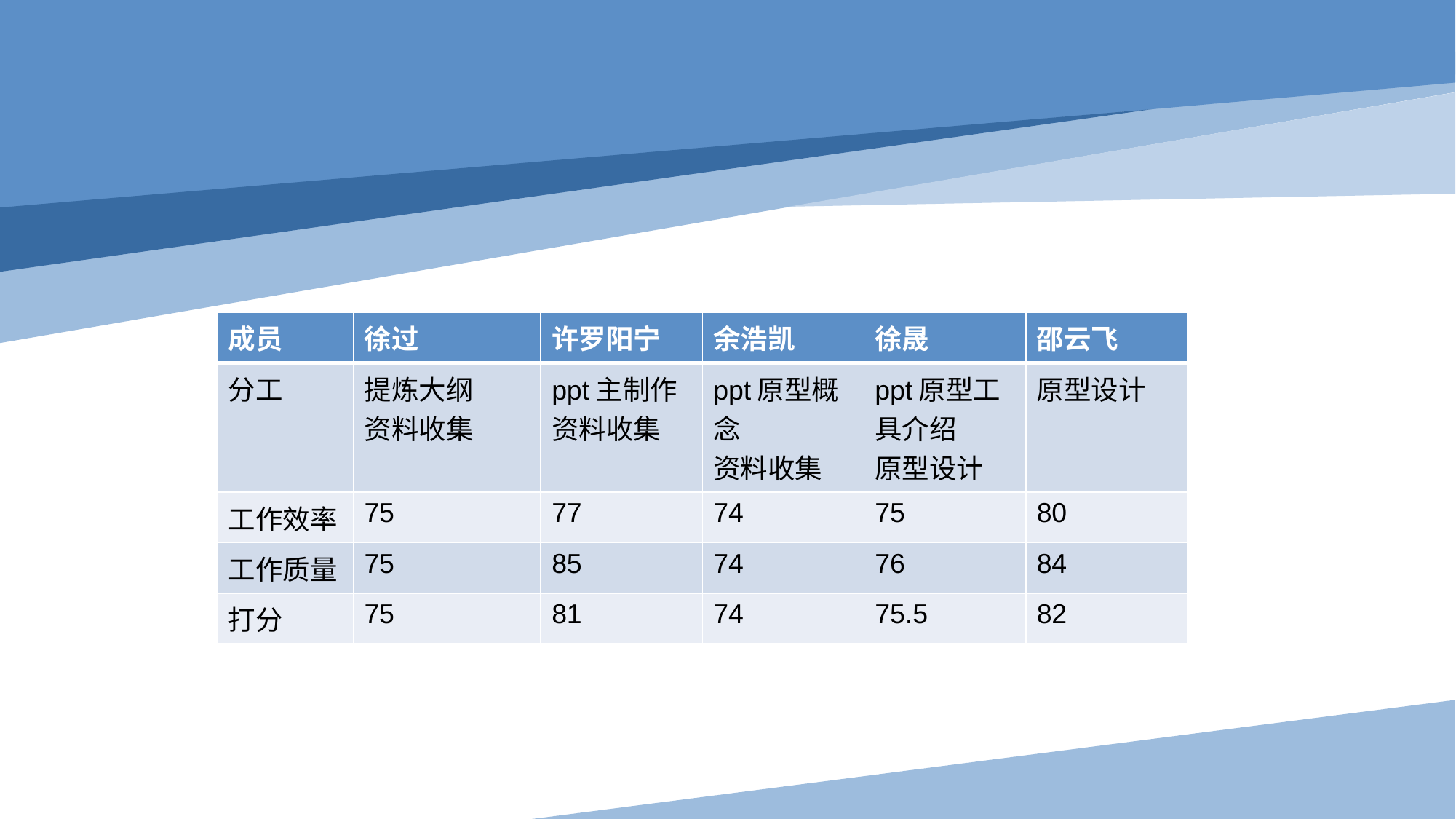

| 成员 | 徐过 | 许罗阳宁 | 余浩凯 | 徐晟 | 邵云飞 |
| --- | --- | --- | --- | --- | --- |
| 分工 | 提炼大纲 资料收集 | ppt主制作 资料收集 | ppt原型概念 资料收集 | ppt原型工具介绍 原型设计 | 原型设计 |
| 工作效率 | 75 | 77 | 74 | 75 | 80 |
| 工作质量 | 75 | 85 | 74 | 76 | 84 |
| 打分 | 75 | 81 | 74 | 75.5 | 82 |